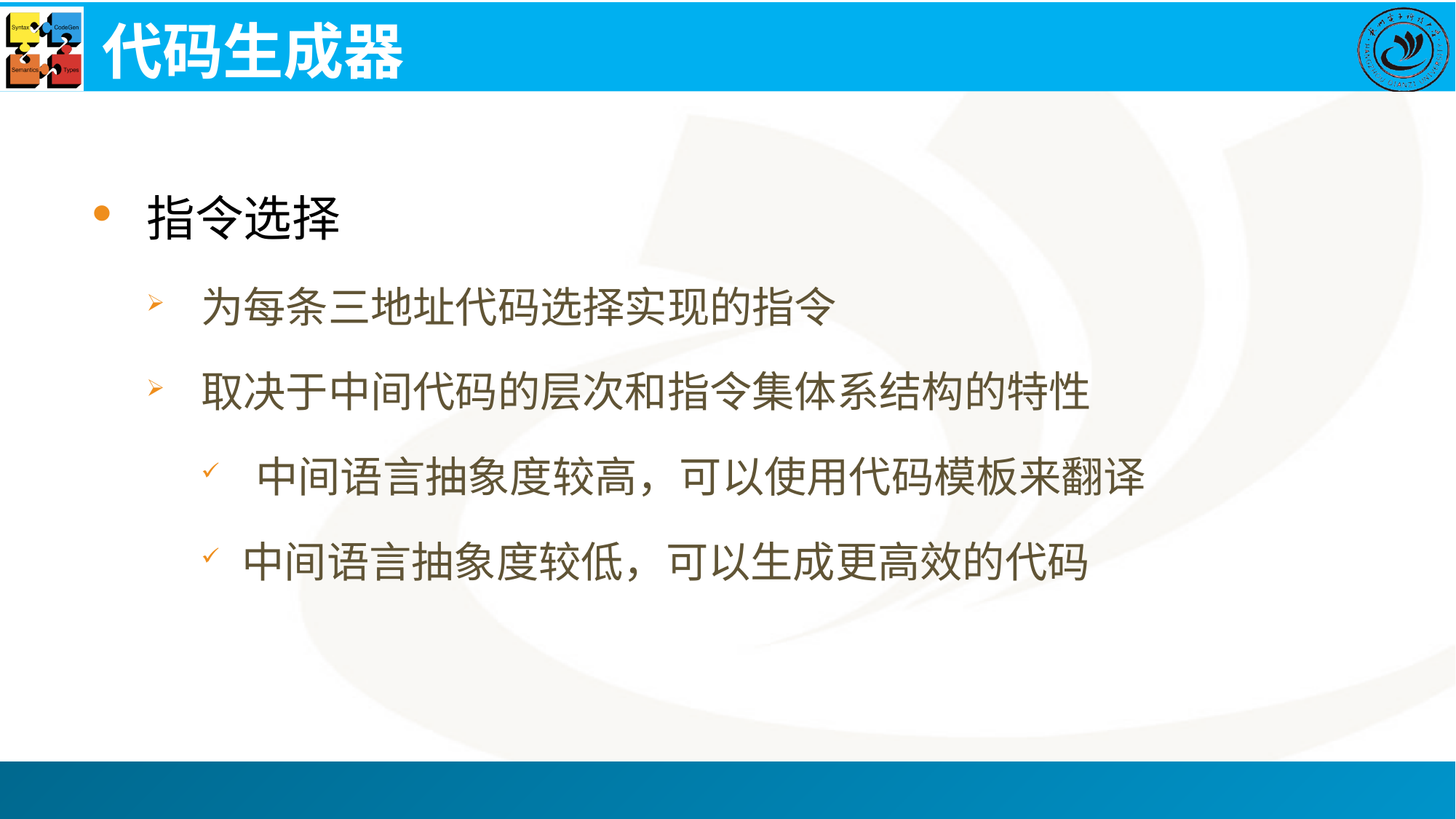

# 代码生成器
指令选择
为每条三地址代码选择实现的指令
取决于中间代码的层次和指令集体系结构的特性
中间语言抽象度较高，可以使用代码模板来翻译
中间语言抽象度较低，可以生成更高效的代码
5